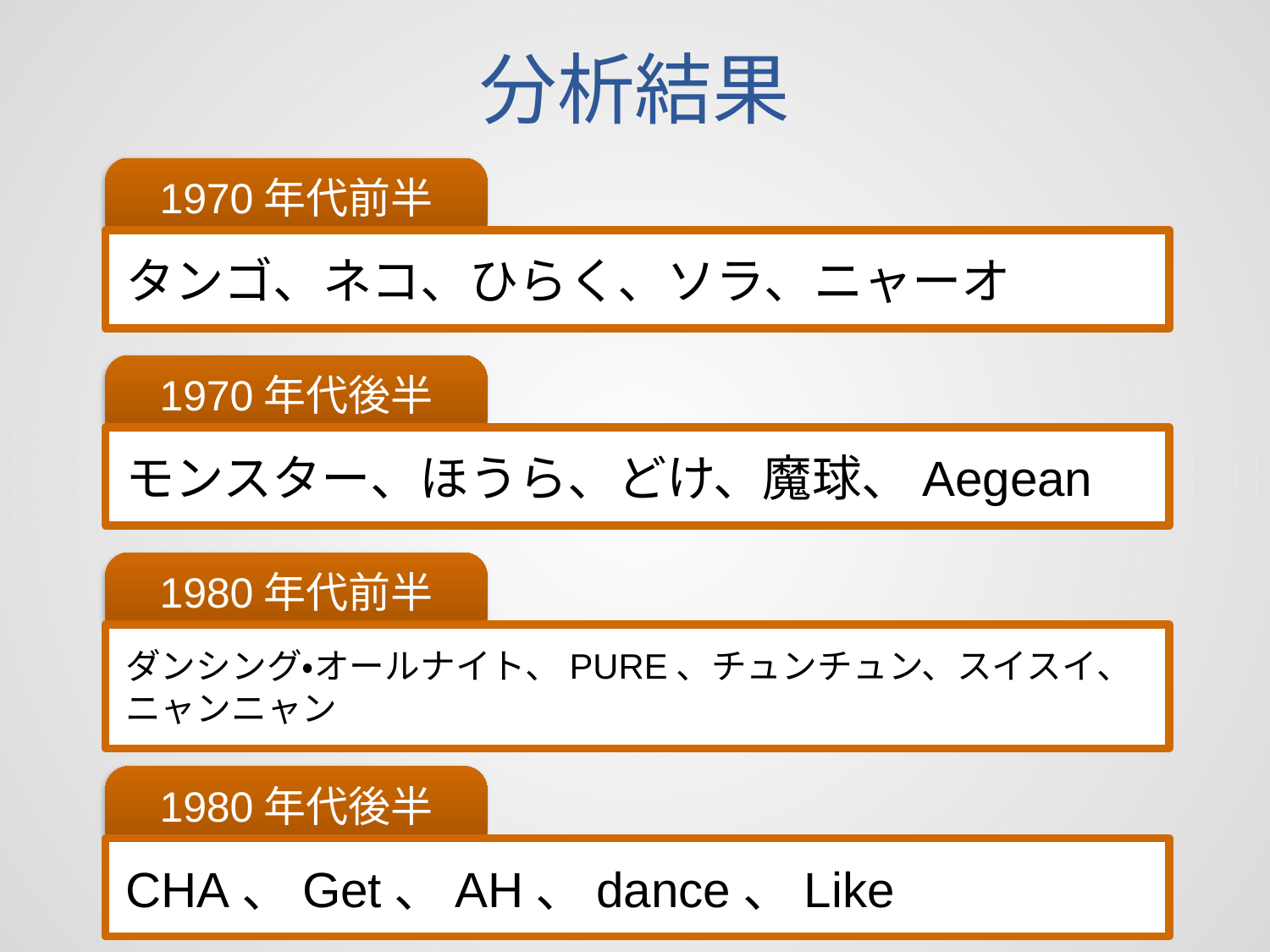

# 分析結果
1970年代前半
タンゴ、ネコ、ひらく、ソラ、ニャーオ
1970年代後半
モンスター、ほうら、どけ、魔球、Aegean
1980年代前半
ダンシング・オールナイト、PURE、チュンチュン、スイスイ、
ニャンニャン
1980年代後半
CHA、Get、AH、dance、Like